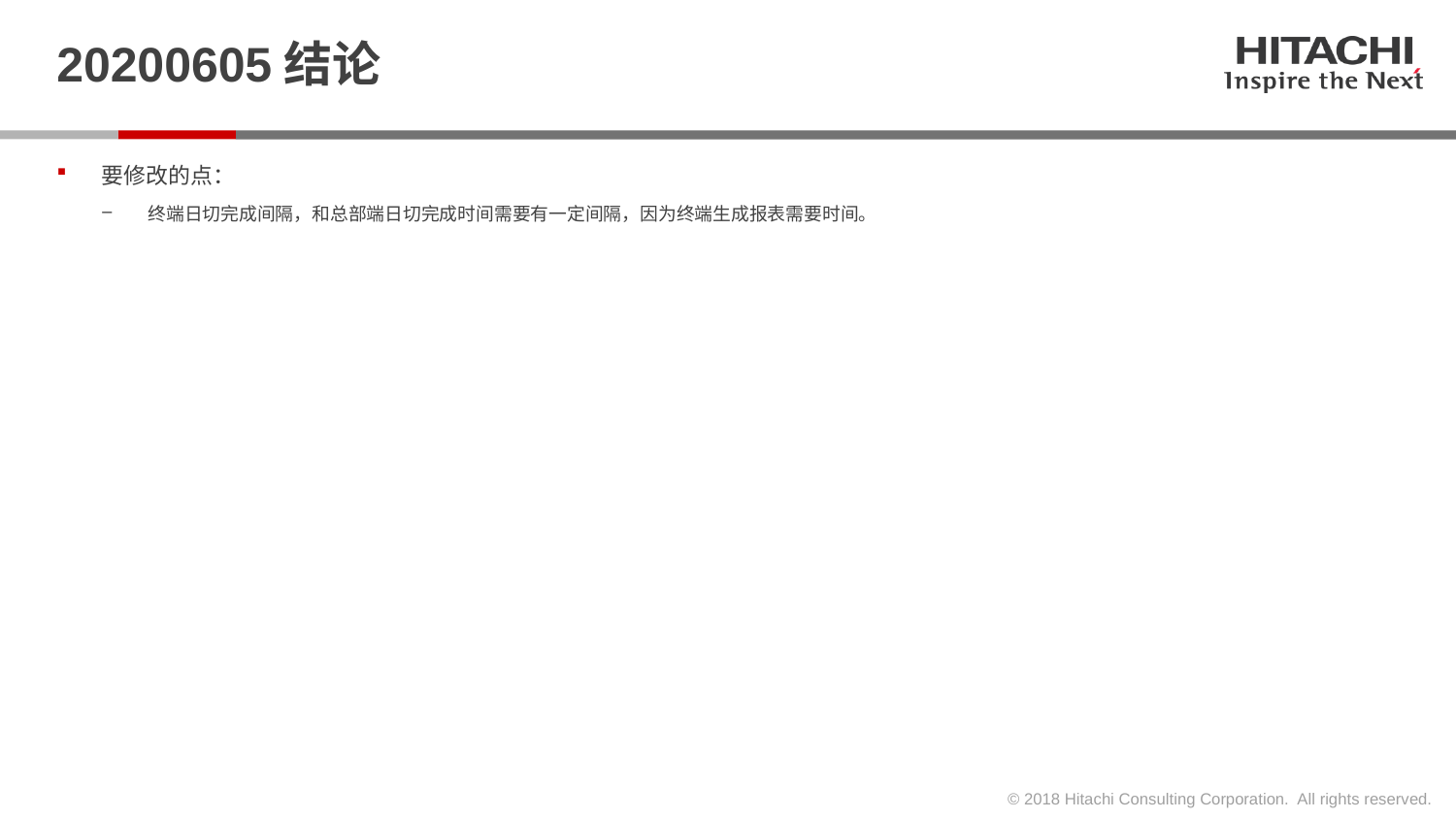

# 20200605结论
要修改的点：
终端日切完成间隔，和总部端日切完成时间需要有一定间隔，因为终端生成报表需要时间。